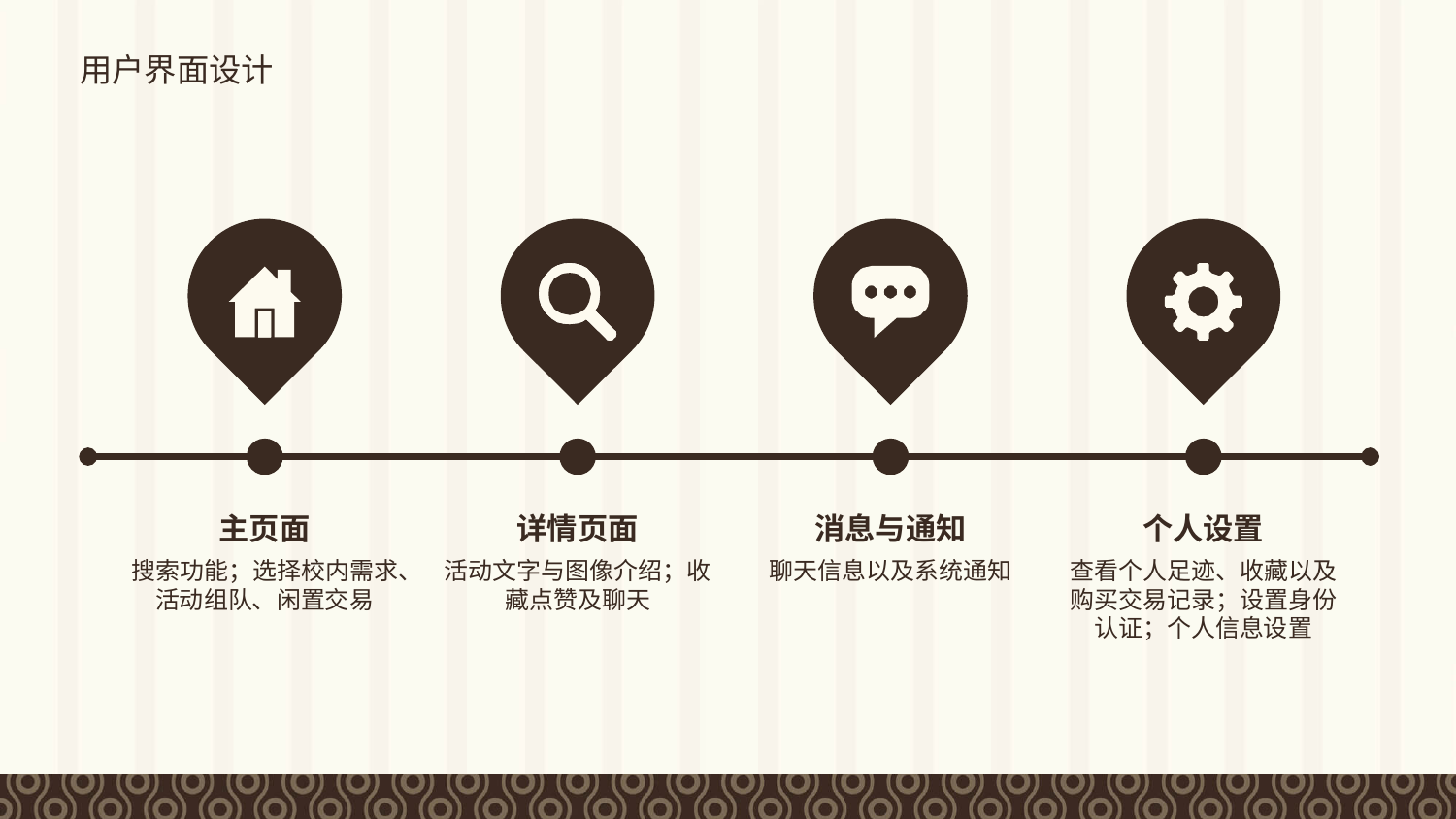

用户界面设计

主页面
搜索功能；选择校内需求、活动组队、闲置交易
详情页面
活动文字与图像介绍；收藏点赞及聊天
消息与通知
聊天信息以及系统通知
个人设置
查看个人足迹、收藏以及购买交易记录；设置身份认证；个人信息设置